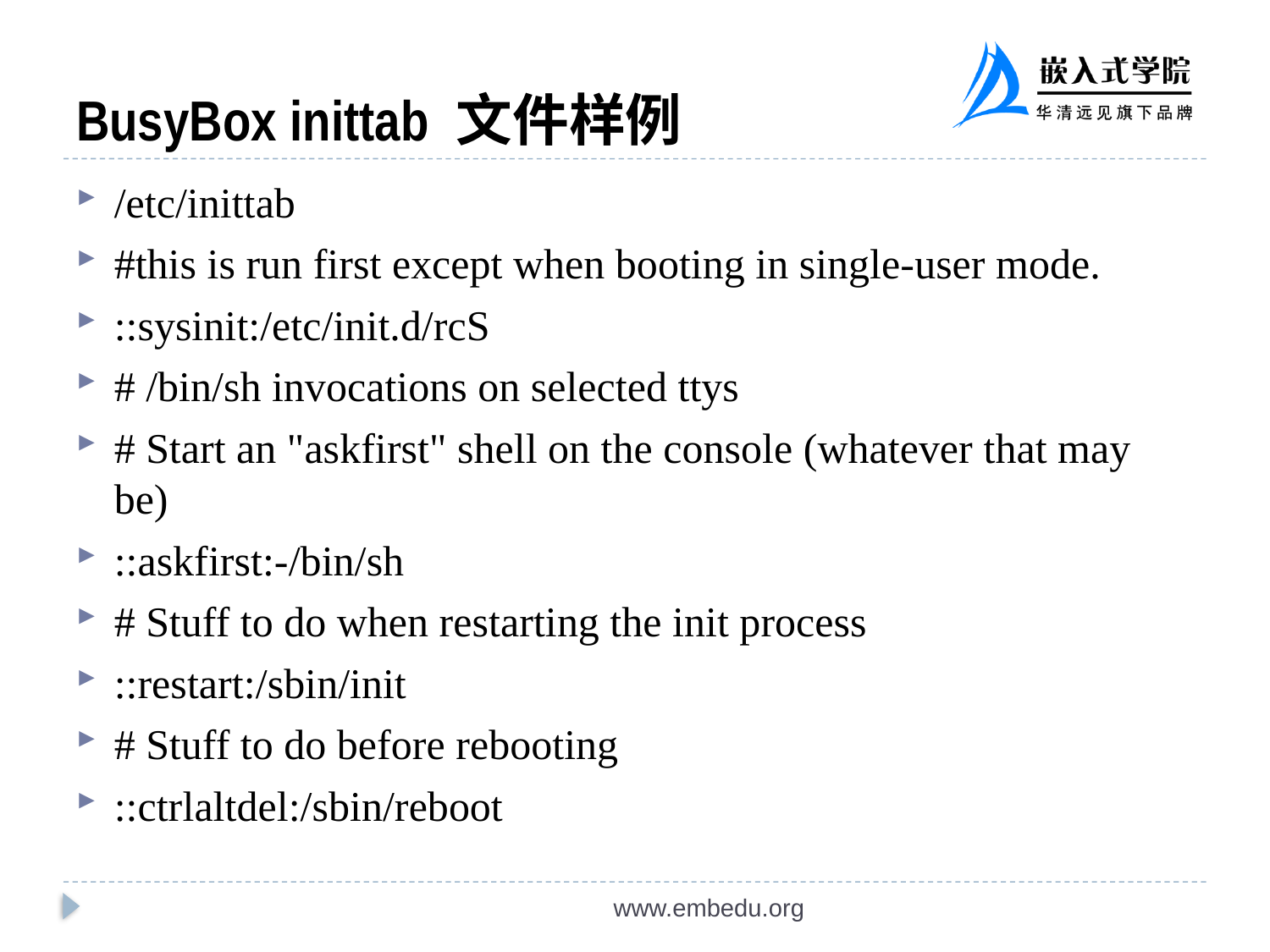

# BusyBox inittab 文件样例
/etc/inittab
#this is run first except when booting in single-user mode.
::sysinit:/etc/init.d/rcS
# /bin/sh invocations on selected ttys
# Start an "askfirst" shell on the console (whatever that may be)
::askfirst:-/bin/sh
# Stuff to do when restarting the init process
::restart:/sbin/init
# Stuff to do before rebooting
::ctrlaltdel:/sbin/reboot
www.embedu.org